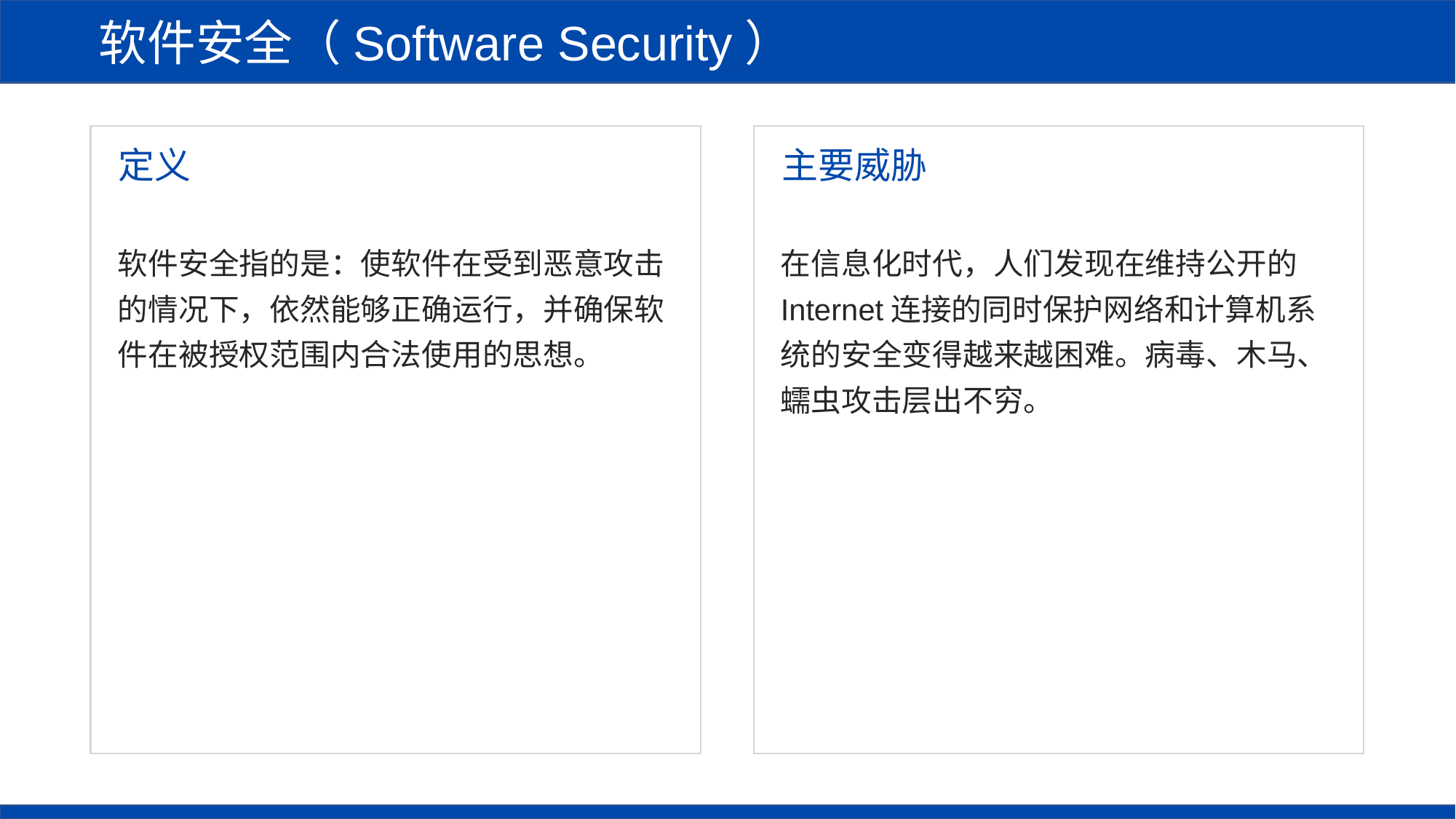

软件安全（Software Security）

定义
主要威胁
软件安全指的是：使软件在受到恶意攻击的情况下，依然能够正确运行，并确保软件在被授权范围内合法使用的思想。

在信息化时代，人们发现在维持公开的Internet连接的同时保护网络和计算机系统的安全变得越来越困难。病毒、木马、蠕虫攻击层出不穷。